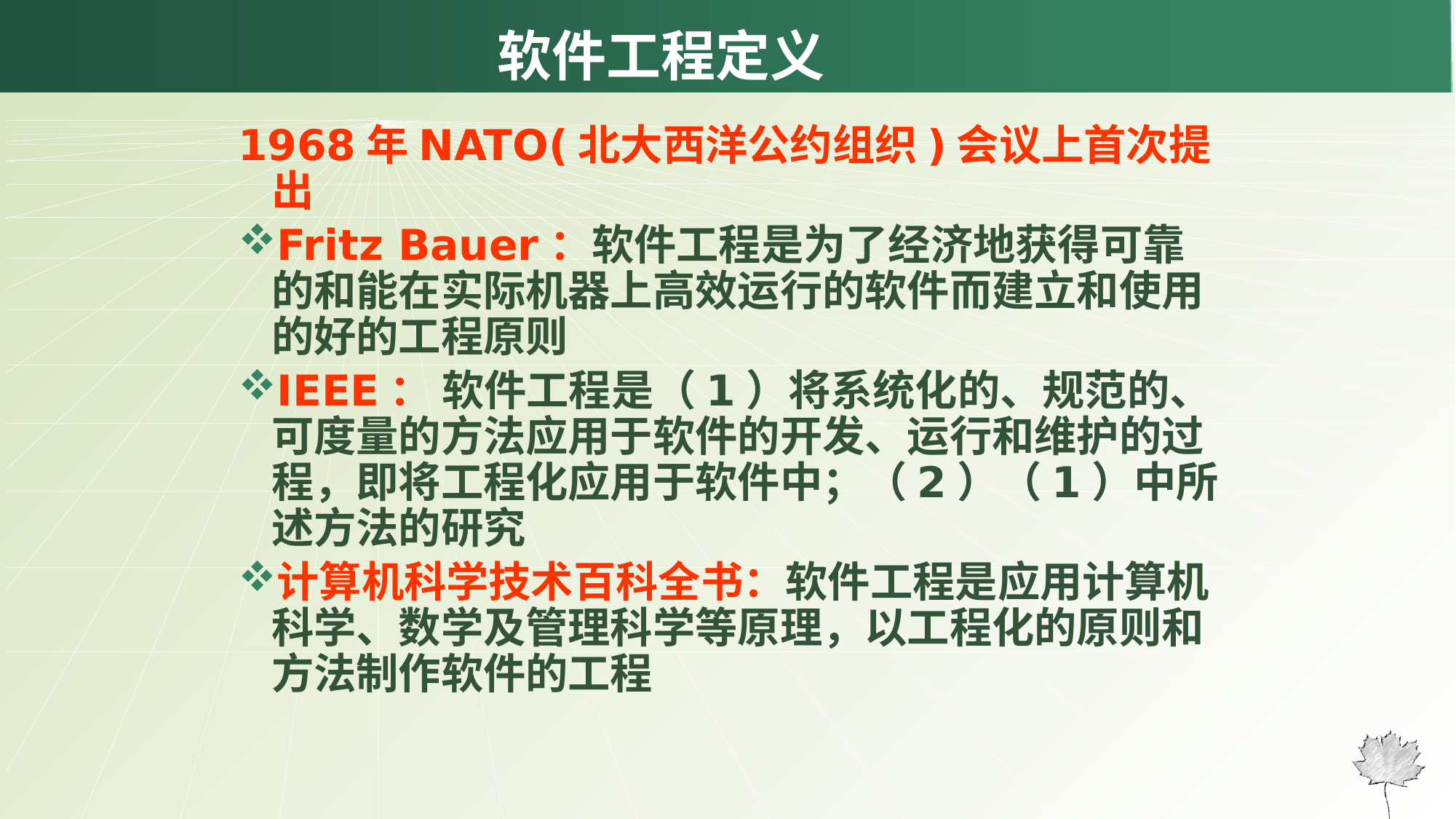

# 软件工程定义
1968年NATO(北大西洋公约组织)会议上首次提出
Fritz Bauer：软件工程是为了经济地获得可靠的和能在实际机器上高效运行的软件而建立和使用的好的工程原则
IEEE： 软件工程是（1）将系统化的、规范的、可度量的方法应用于软件的开发、运行和维护的过程，即将工程化应用于软件中；（2）（1）中所述方法的研究
计算机科学技术百科全书：软件工程是应用计算机科学、数学及管理科学等原理，以工程化的原则和方法制作软件的工程